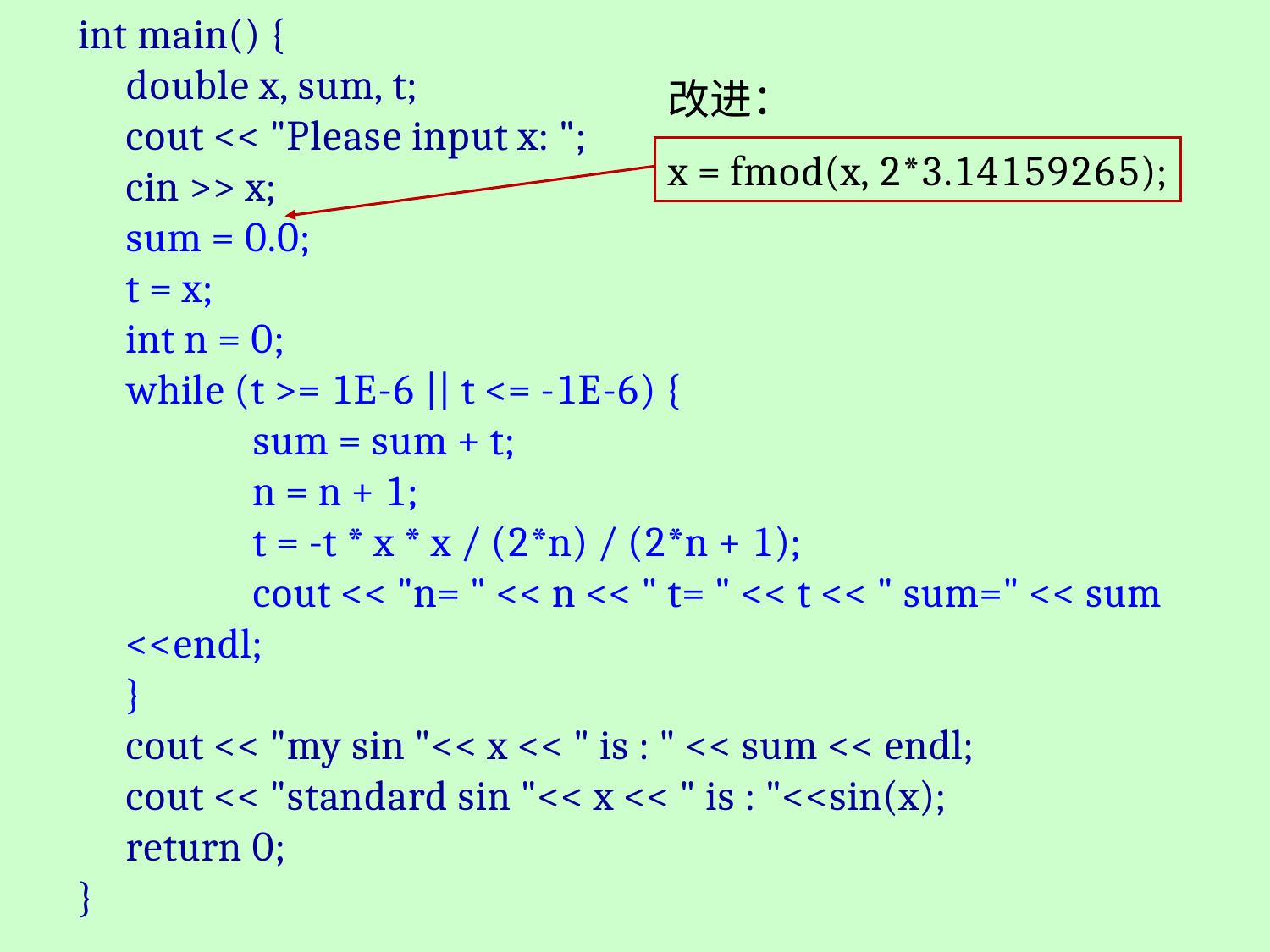

int main() {
	double x, sum, t;
	cout << "Please input x: ";
	cin >> x;
	sum = 0.0;
	t = x;
	int n = 0;
	while (t >= 1E-6 || t <= -1E-6) {
		sum = sum + t;
		n = n + 1;
		t = -t * x * x / (2*n) / (2*n + 1);
		cout << "n= " << n << " t= " << t << " sum=" << sum <<endl;
	}
	cout << "my sin "<< x << " is : " << sum << endl;
	cout << "standard sin "<< x << " is : "<<sin(x);
	return 0;
}
改进：
x = fmod(x, 2*3.14159265);

36